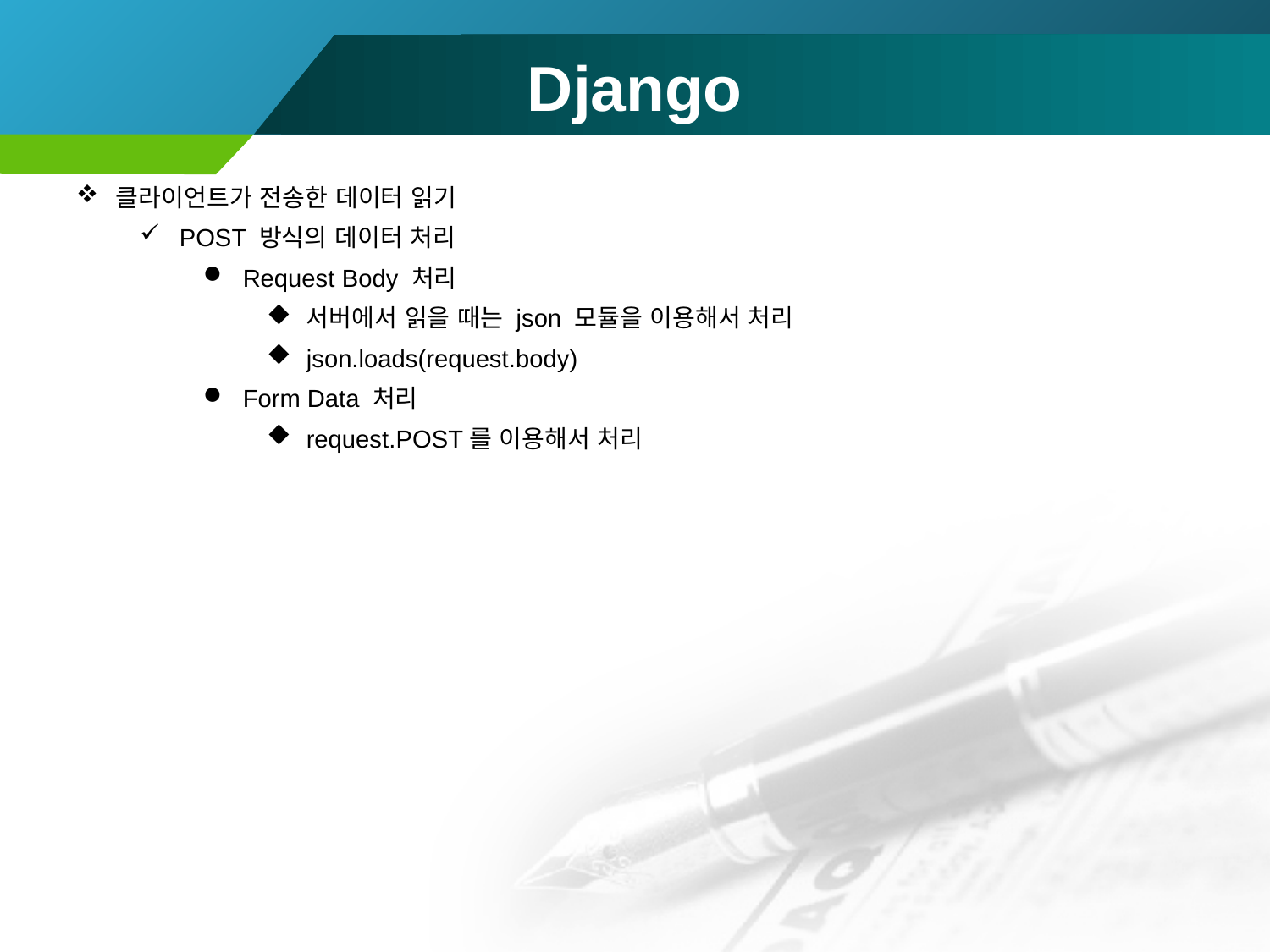

# Django
클라이언트가 전송한 데이터 읽기
POST 방식의 데이터 처리
Request Body 처리
서버에서 읽을 때는 json 모듈을 이용해서 처리
json.loads(request.body)
Form Data 처리
request.POST를 이용해서 처리